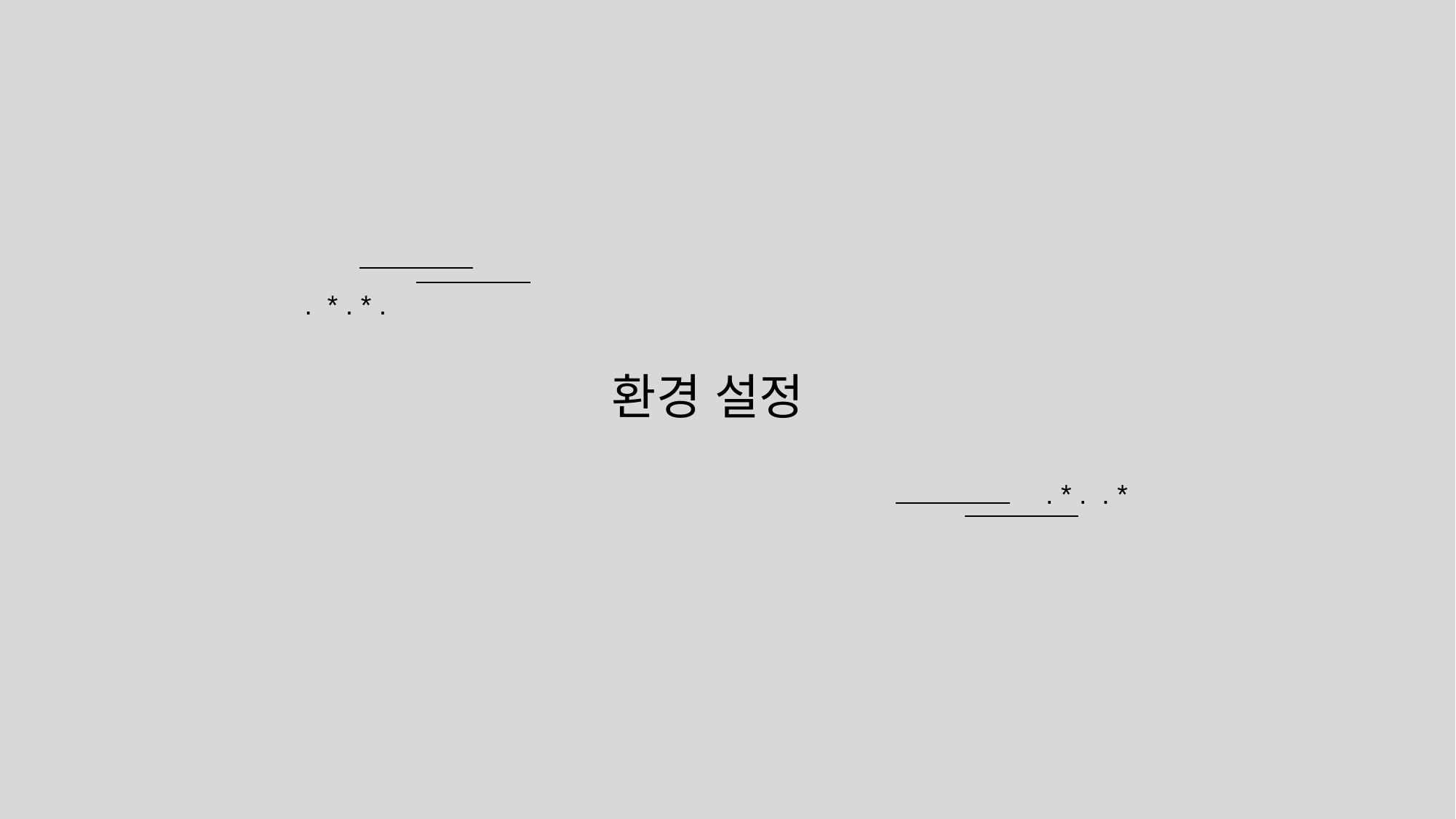

.  * . * .
환경 설정
. * .  . *